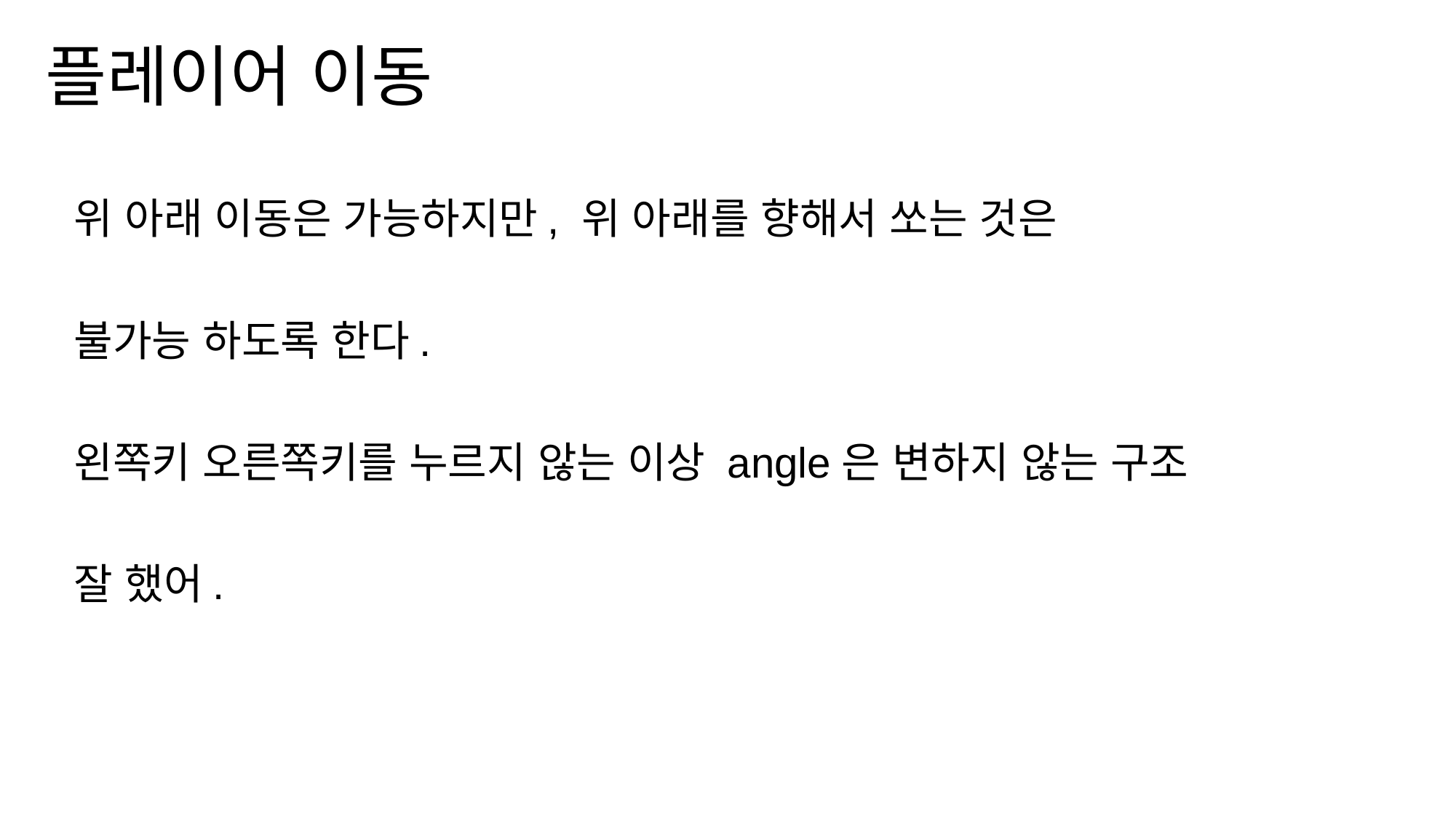

# 플레이어 이동

위 아래 이동은 가능하지만, 위 아래를 향해서 쏘는 것은

불가능 하도록 한다.

왼쪽키 오른쪽키를 누르지 않는 이상 angle은 변하지 않는 구조

잘 했어.